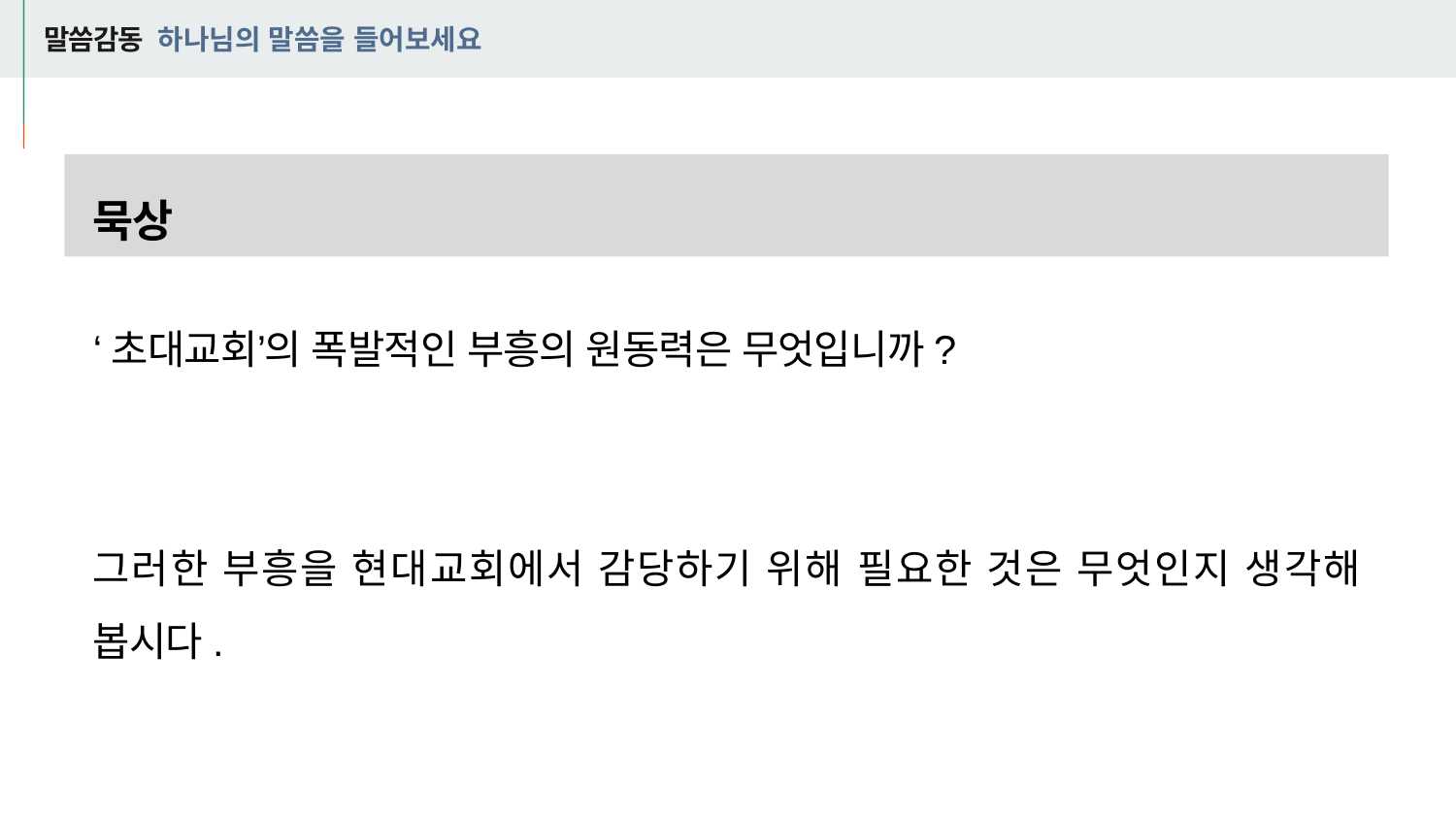

# 말씀감동  하나님의 말씀을 들어보세요
묵상
‘초대교회’의 폭발적인 부흥의 원동력은 무엇입니까?

그러한 부흥을 현대교회에서 감당하기 위해 필요한 것은 무엇인지 생각해 봅시다.